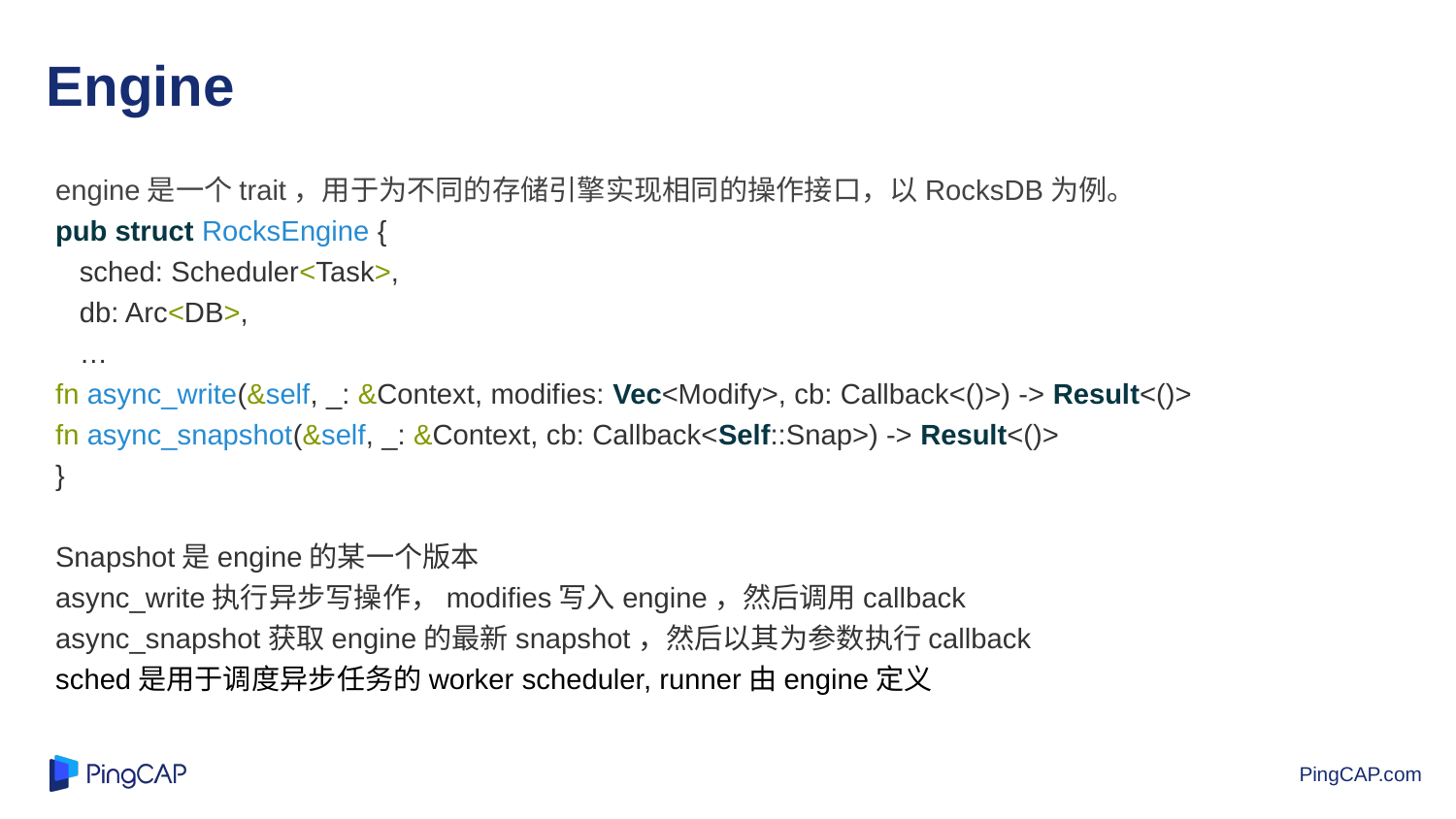

Engine
engine是一个trait，用于为不同的存储引擎实现相同的操作接口，以RocksDB为例。
pub struct RocksEngine {
   sched: Scheduler<Task>,
   db: Arc<DB>,
   …
fn async_write(&self, _: &Context, modifies: Vec<Modify>, cb: Callback<()>) -> Result<()>
fn async_snapshot(&self, _: &Context, cb: Callback<Self::Snap>) -> Result<()>
}

Snapshot是engine的某一个版本
async_write执行异步写操作，modifies写入engine，然后调用callback
async_snapshot获取engine的最新snapshot，然后以其为参数执行callback
sched是用于调度异步任务的worker scheduler, runner由engine定义